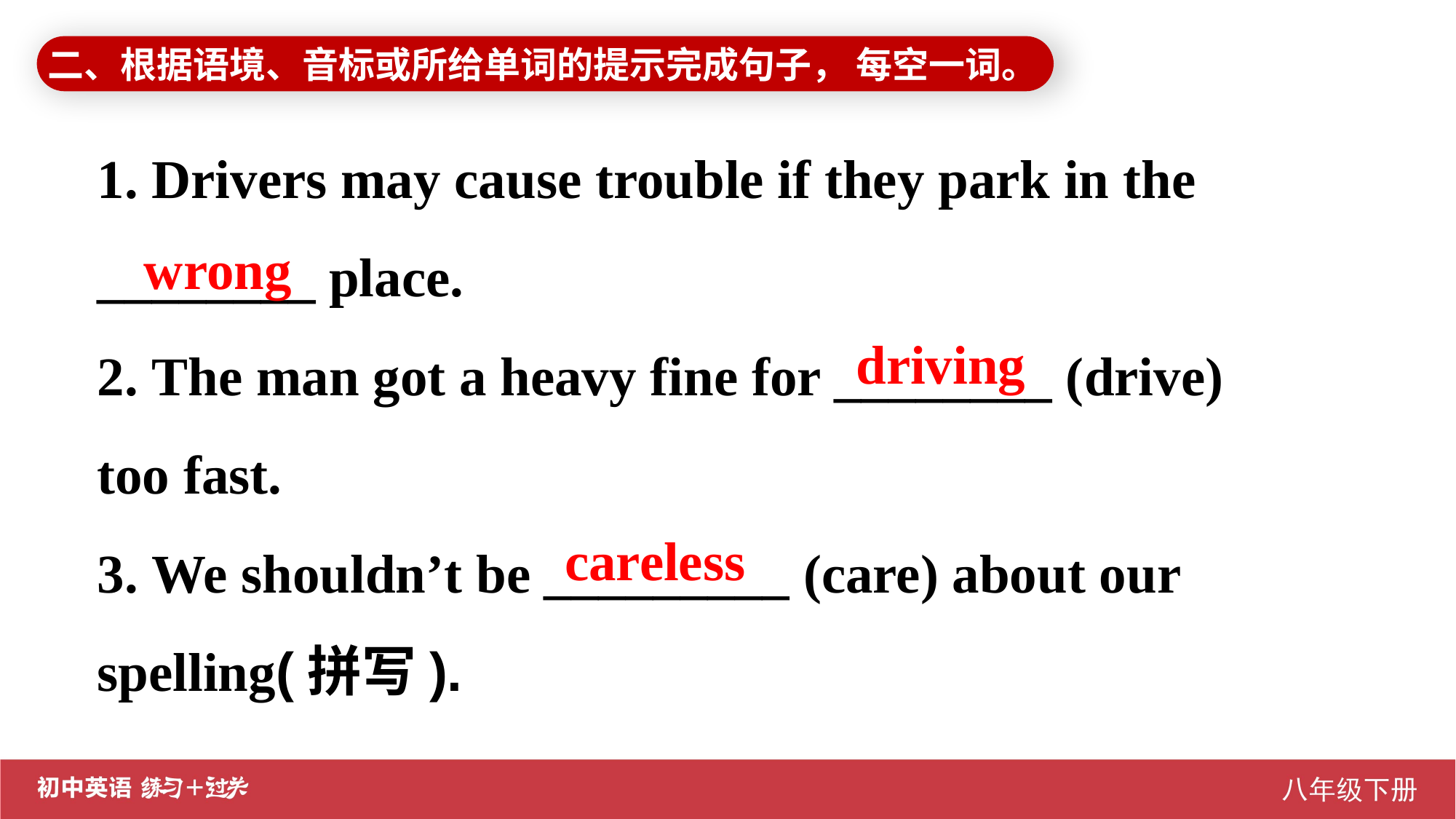

二、根据语境、音标或所给单词的提示完成句子， 每空一词。
1. Drivers may cause trouble if they park in the  ________ place.
2. The man got a heavy fine for ________ (drive) too fast.
3. We shouldn’t be _________ (care) about our spelling(拼写).
wrong
driving
careless